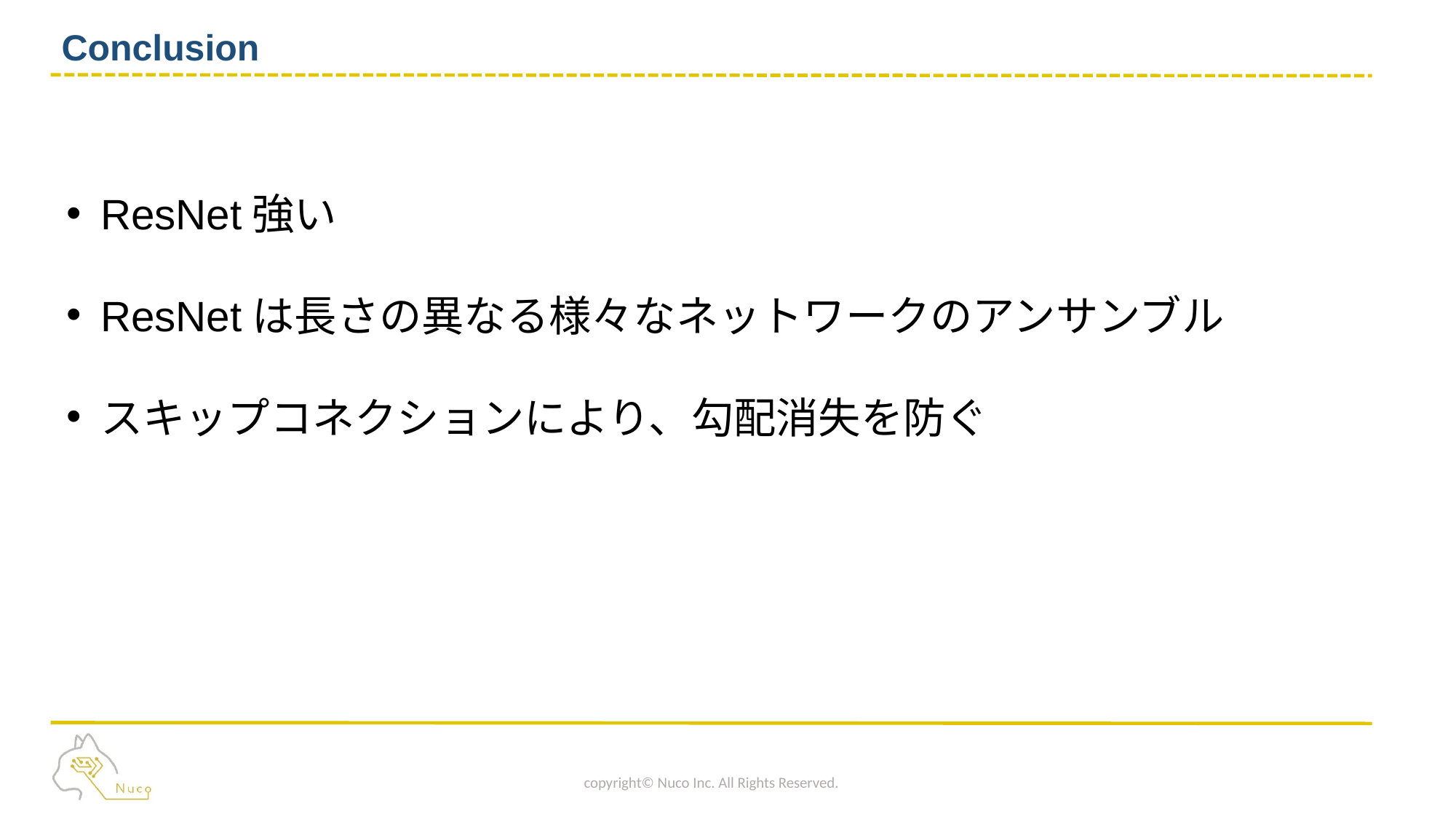

# Conclusion
ResNet強い
ResNetは長さの異なる様々なネットワークのアンサンブル
スキップコネクションにより、勾配消失を防ぐ